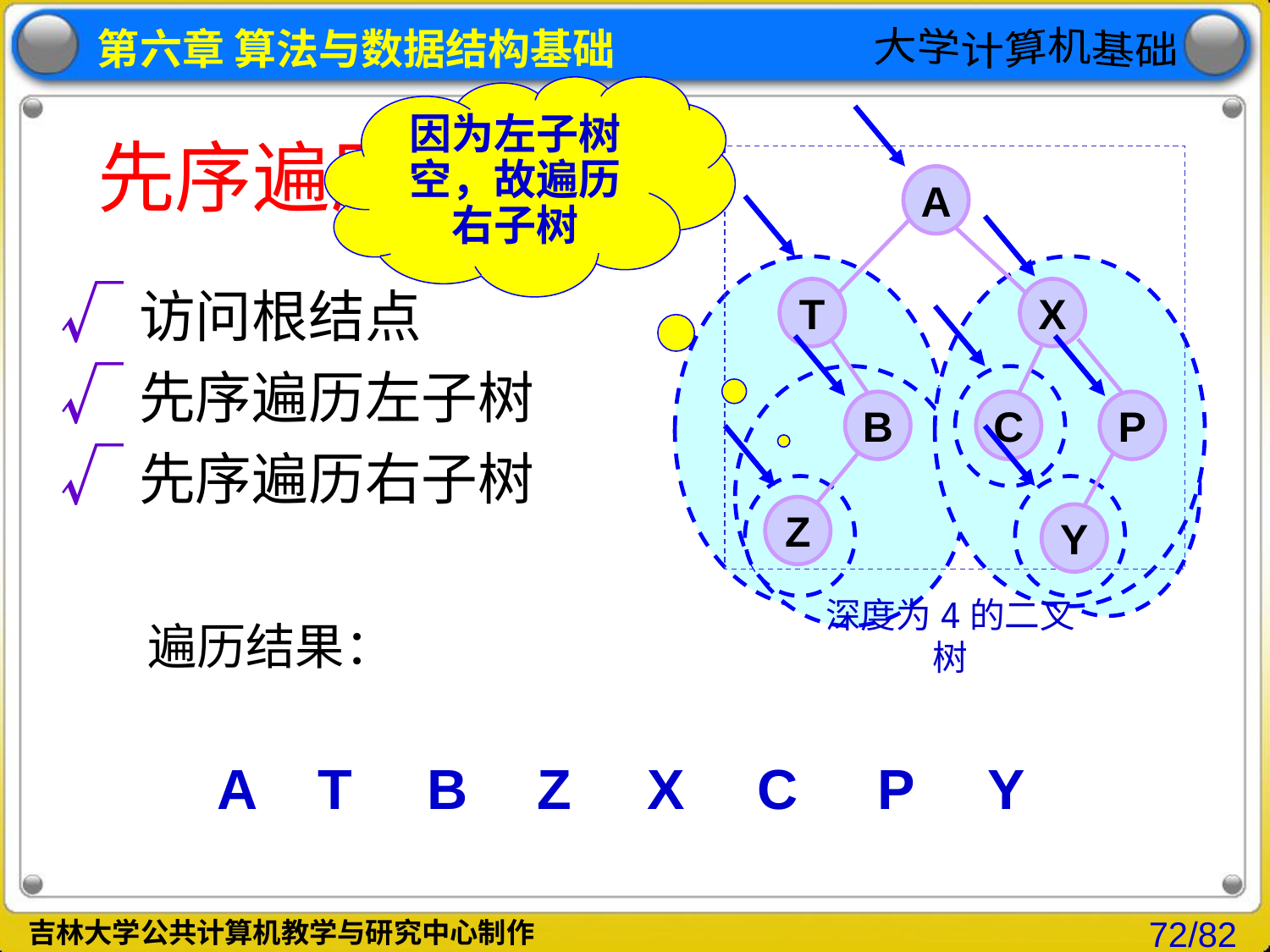

因为左子树空，故遍历右子树
# 先序遍历

A

T
X

B
C
P

Z
Y
深度为4的二叉树

 √访问根结点
 √先序遍历左子树
 √先序遍历右子树

遍历结果：
A
T
B
Z
X
C
P
Y
72/82